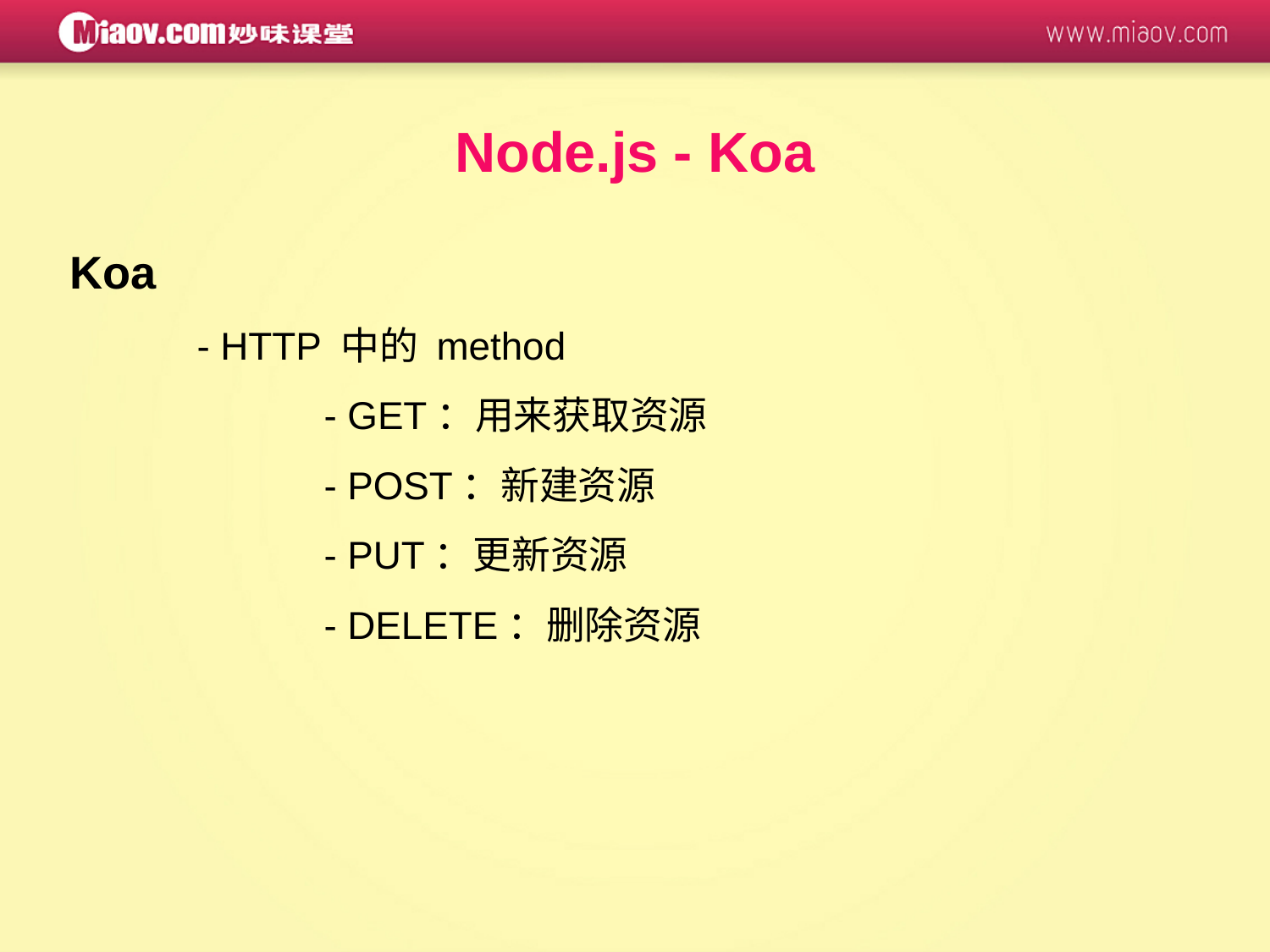

Node.js - Koa
Koa
	- HTTP 中的 method
		- GET：用来获取资源
		- POST：新建资源
		- PUT：更新资源
		- DELETE：删除资源